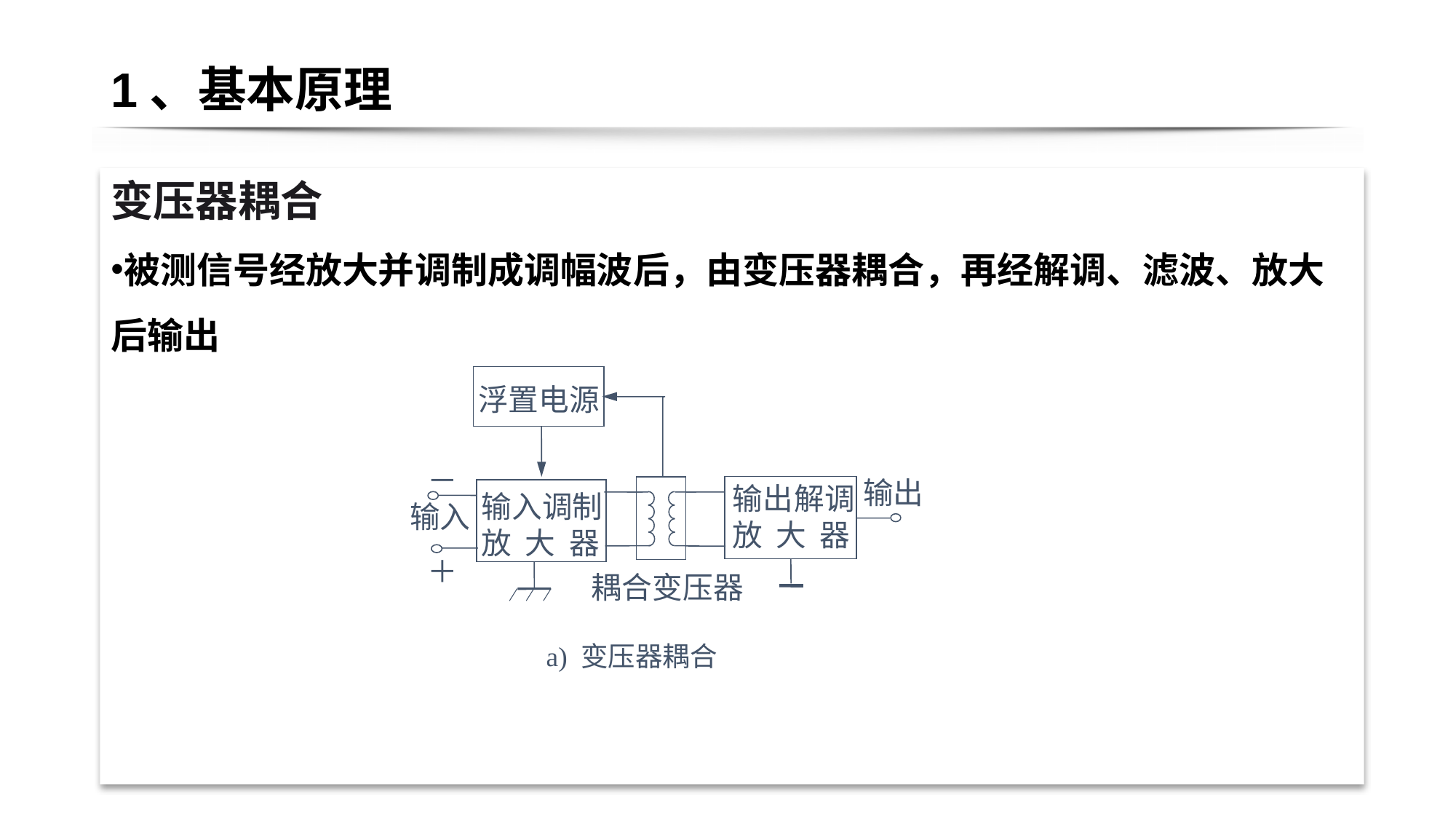

# 1、基本原理
变压器耦合
被测信号经放大并调制成调幅波后，由变压器耦合，再经解调、滤波、放大后输出

浮置电源

－
输出

输出解调放  大  器
输入调制
放  大  器

输入

＋

耦合变压器
a) 变压器耦合